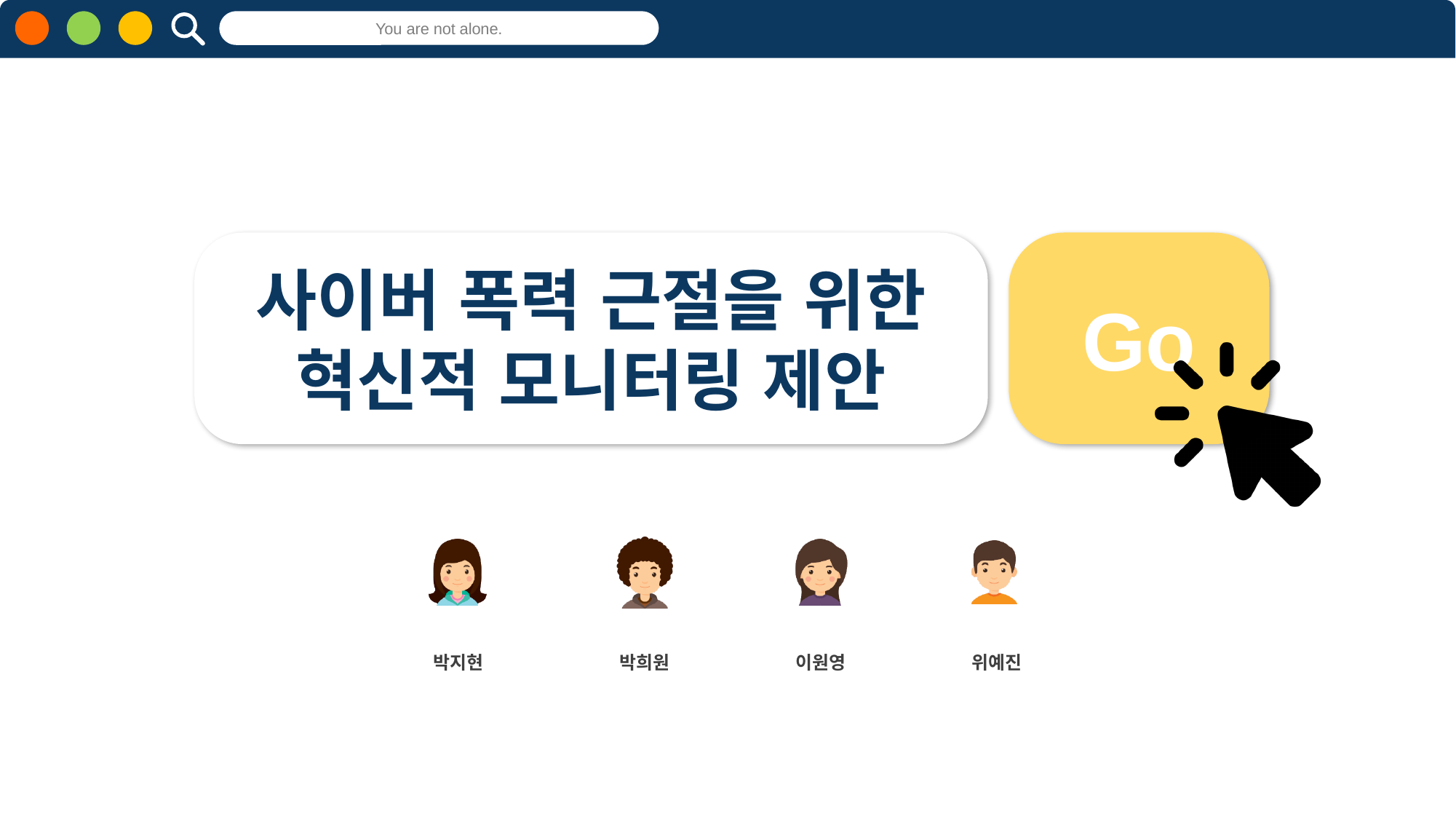

사이버 폭력 근절을 위한
혁신적 모니터링 제안
박지현
박희원
이원영
위예진